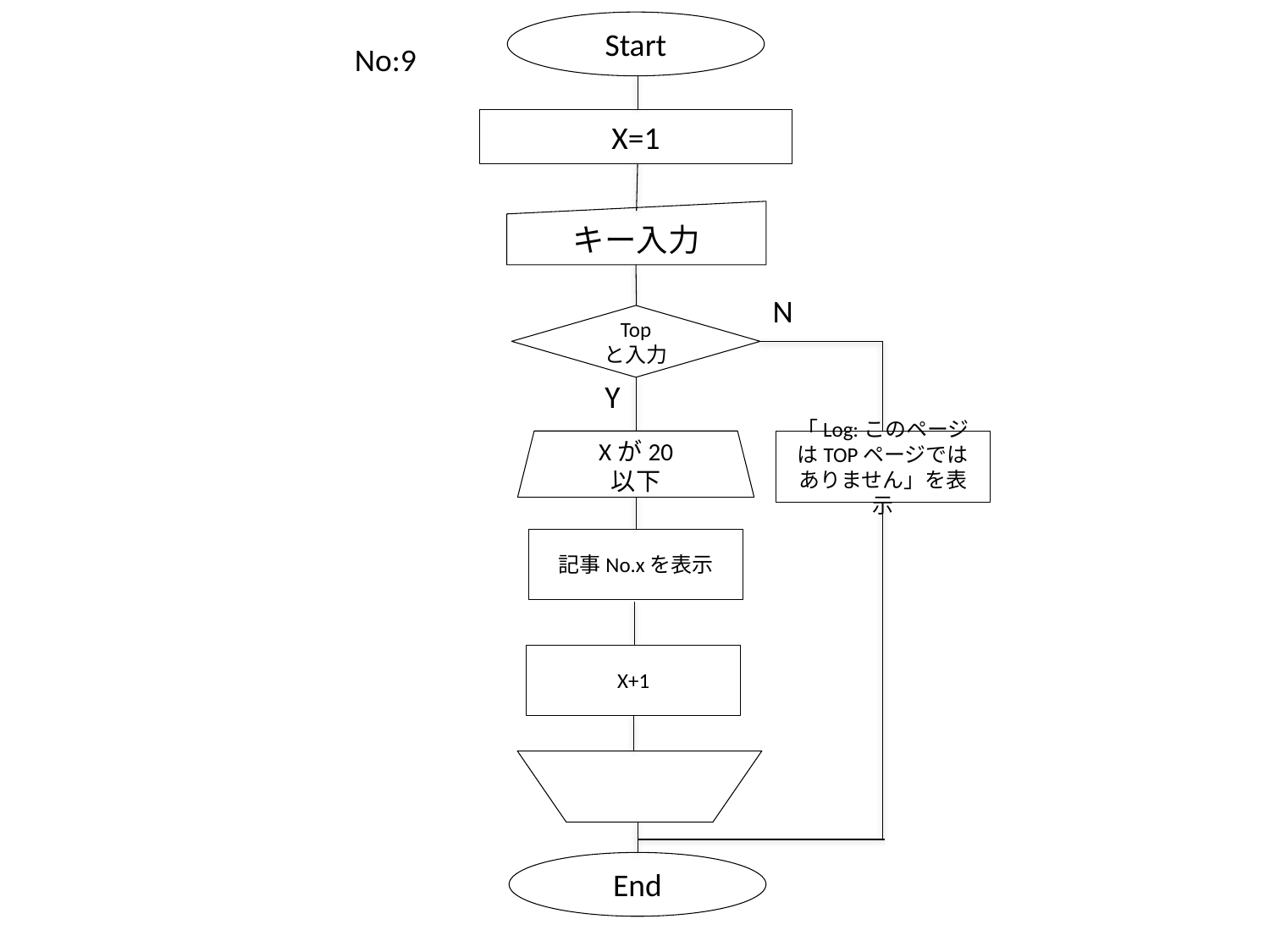

Start
No:9
X=1
キー入力
N
Top
と入力
Y
Xが20
以下
「Log:このページはTOPページではありません」を表示
記事No.xを表示
X+1

End